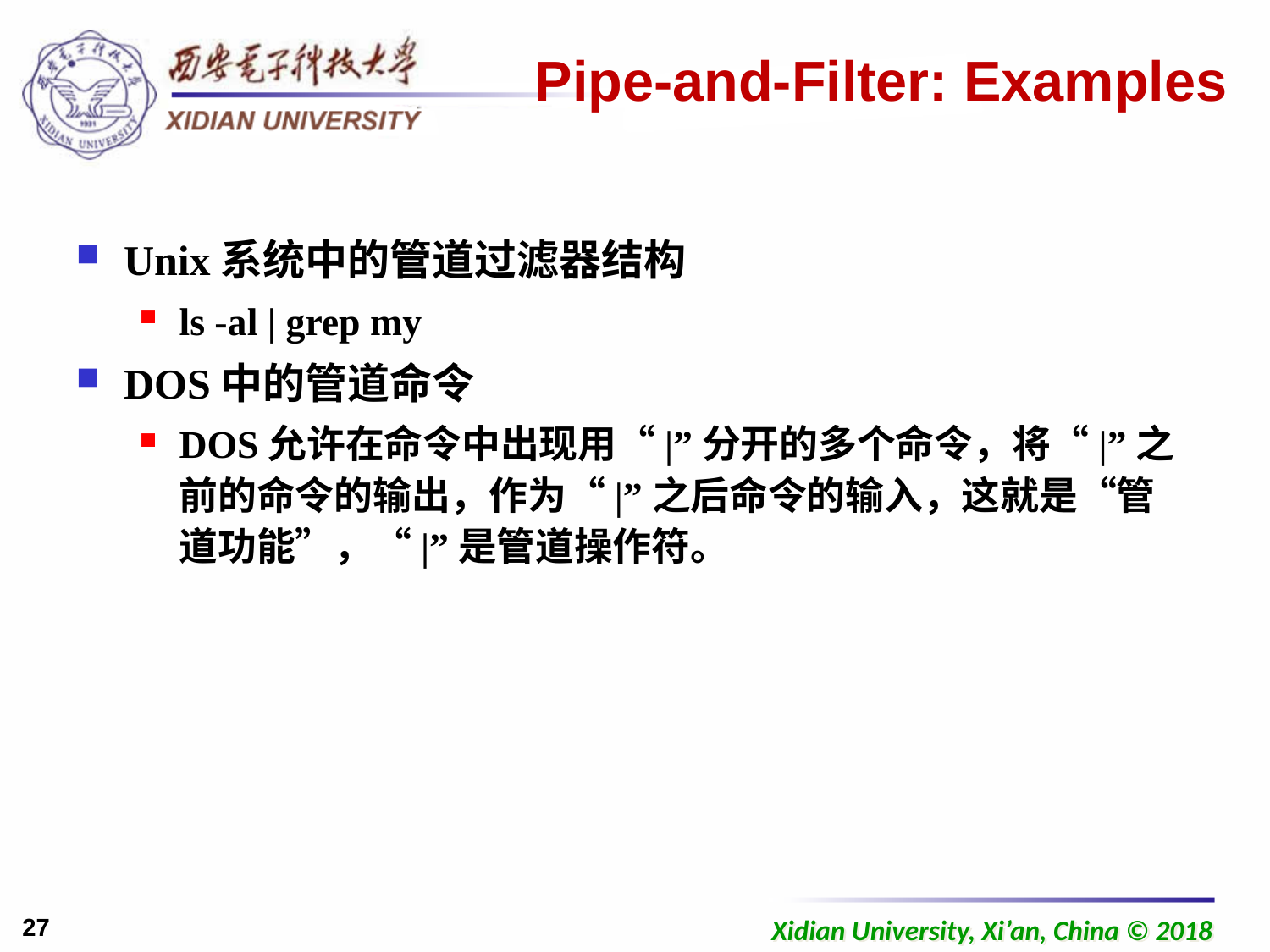

# Pipe-and-Filter: Examples
Unix系统中的管道过滤器结构
ls -al | grep my
DOS中的管道命令
DOS允许在命令中出现用“|”分开的多个命令，将“|”之前的命令的输出，作为“|”之后命令的输入，这就是“管道功能”，“|”是管道操作符。